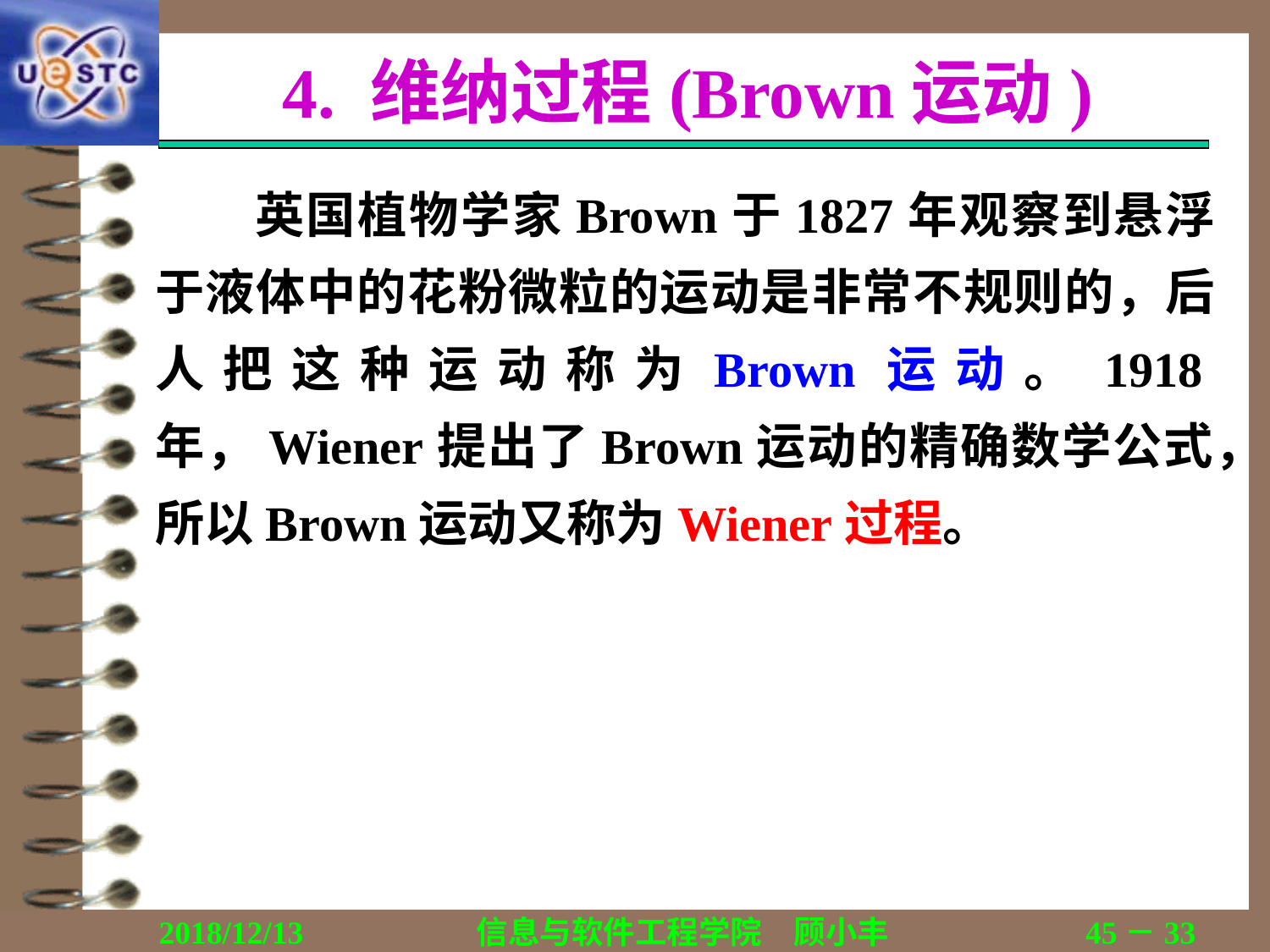

# 4. 维纳过程(Brown运动)
英国植物学家Brown于1827年观察到悬浮于液体中的花粉微粒的运动是非常不规则的，后人把这种运动称为Brown运动。1918年，Wiener提出了Brown运动的精确数学公式，所以Brown运动又称为Wiener过程。
2018/12/13
信息与软件工程学院　顾小丰
45－33